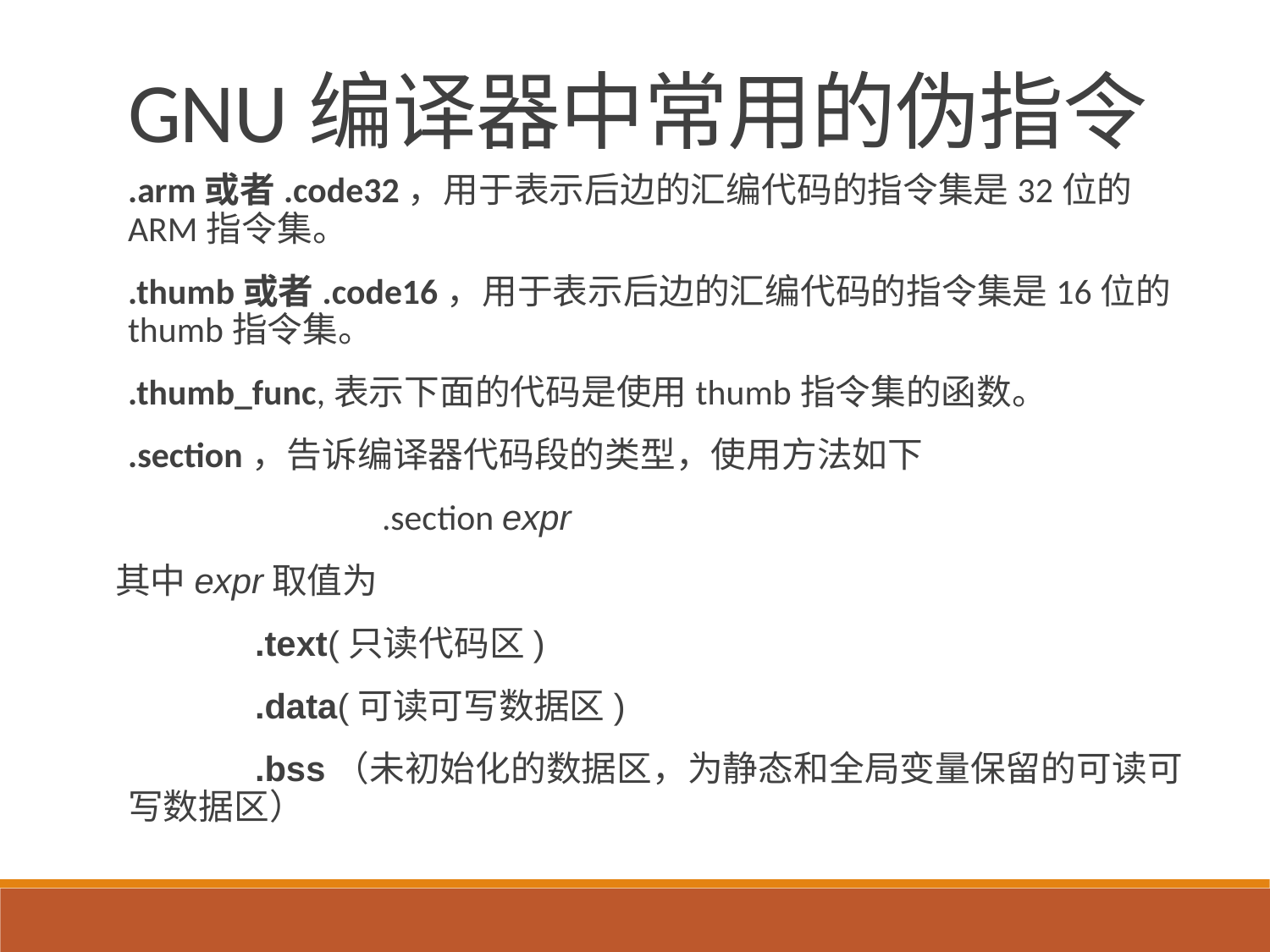

GNU编译器中常用的伪指令
.arm或者.code32，用于表示后边的汇编代码的指令集是32位的ARM指令集。
.thumb或者.code16，用于表示后边的汇编代码的指令集是16位的thumb指令集。
.thumb_func,表示下面的代码是使用thumb指令集的函数。
.section，告诉编译器代码段的类型，使用方法如下
			.section expr
其中expr取值为
		.text(只读代码区)
		.data(可读可写数据区)
		.bss（未初始化的数据区，为静态和全局变量保留的可读可写数据区）